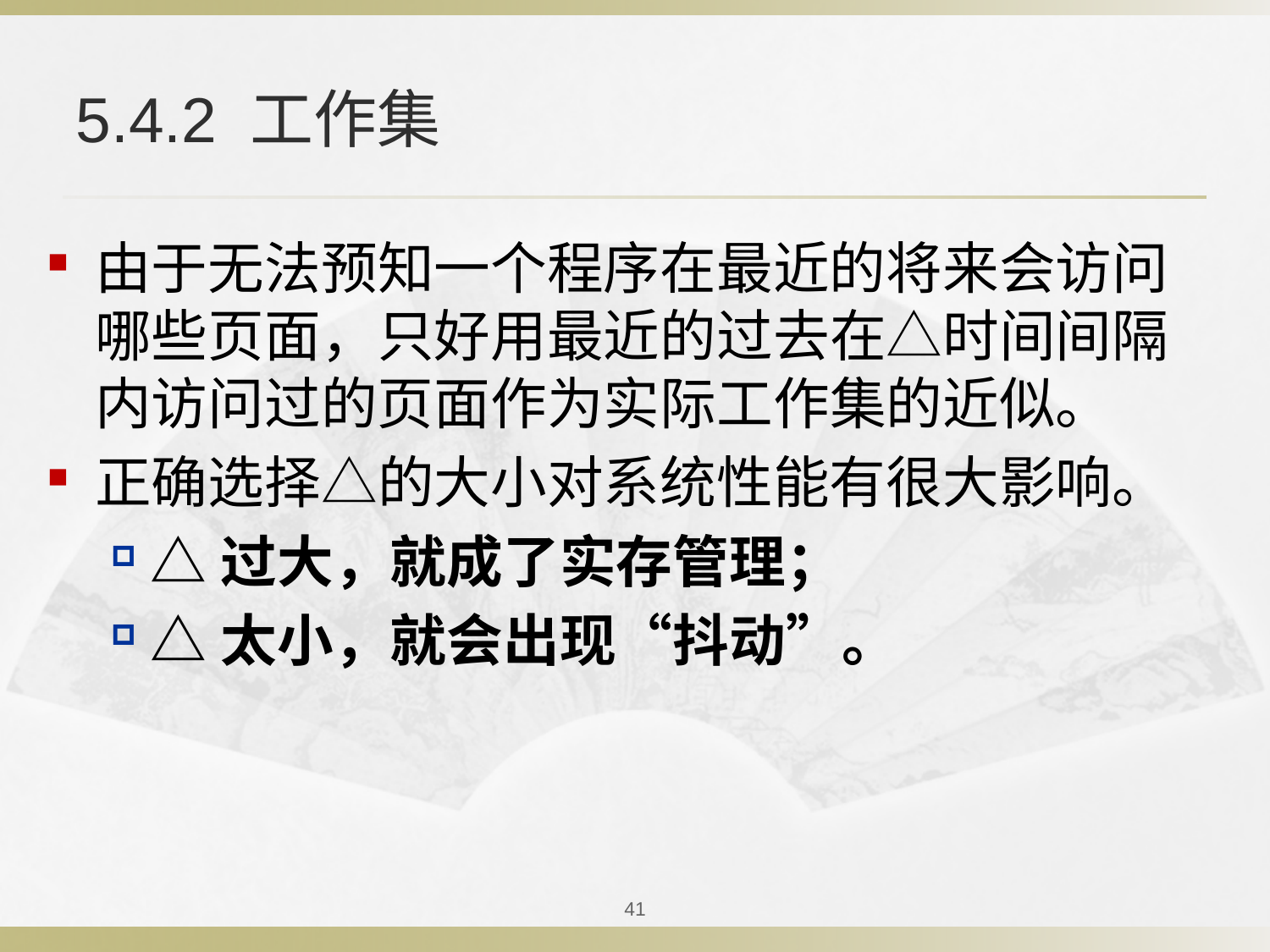

# 5.4.2 工作集
由于无法预知一个程序在最近的将来会访问哪些页面，只好用最近的过去在△时间间隔内访问过的页面作为实际工作集的近似。
正确选择△的大小对系统性能有很大影响。
△过大，就成了实存管理；
△太小，就会出现“抖动”。
41